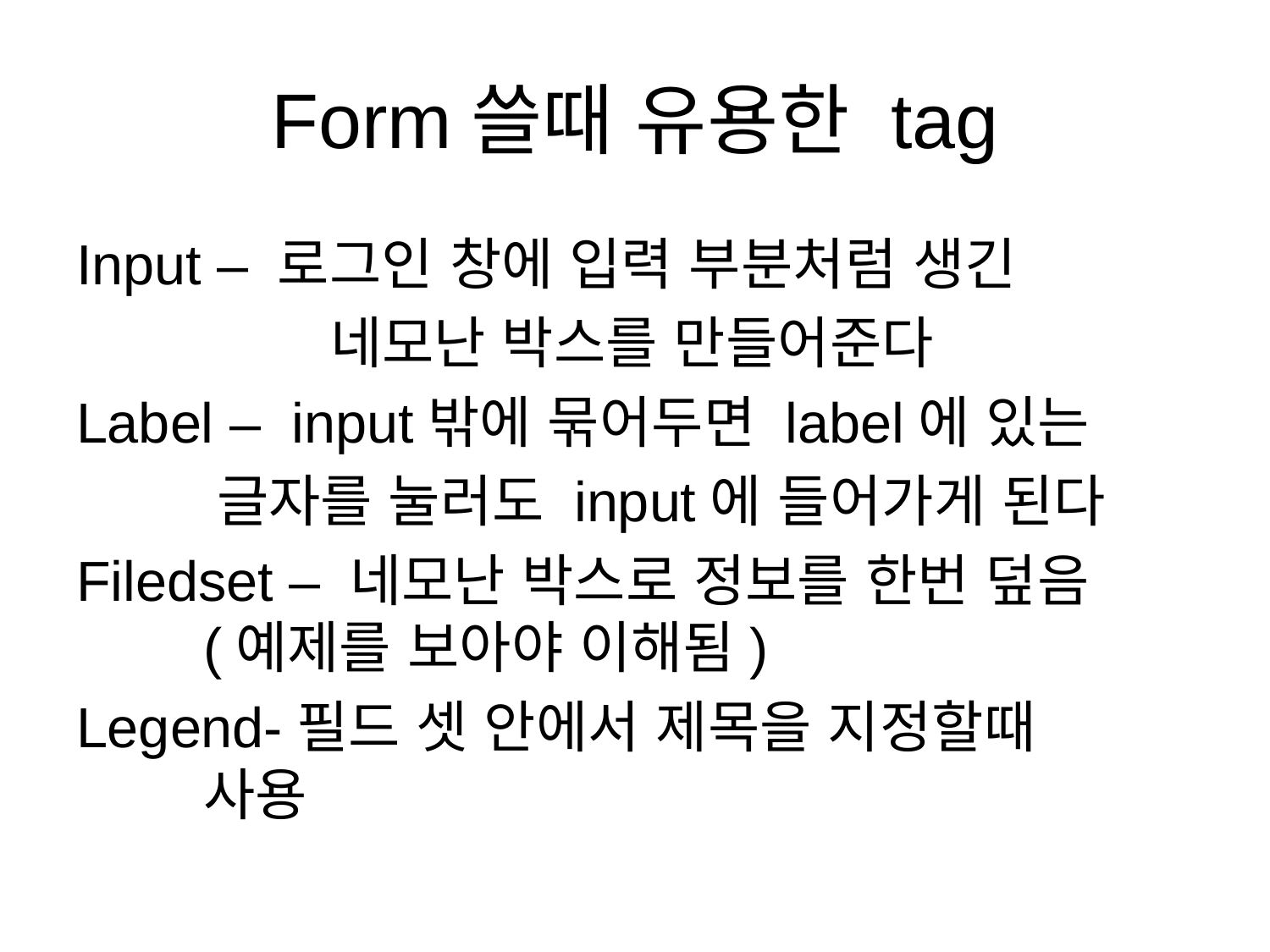

# Form쓸때 유용한 tag
Input – 로그인 창에 입력 부분처럼 생긴
		네모난 박스를 만들어준다
Label –  input밖에 묶어두면 label에 있는
        글자를 눌러도 input에 들어가게 된다
Filedset – 네모난 박스로 정보를 한번 덮음		(예제를 보아야 이해됨)
Legend-필드 셋 안에서 제목을 지정할때 		사용